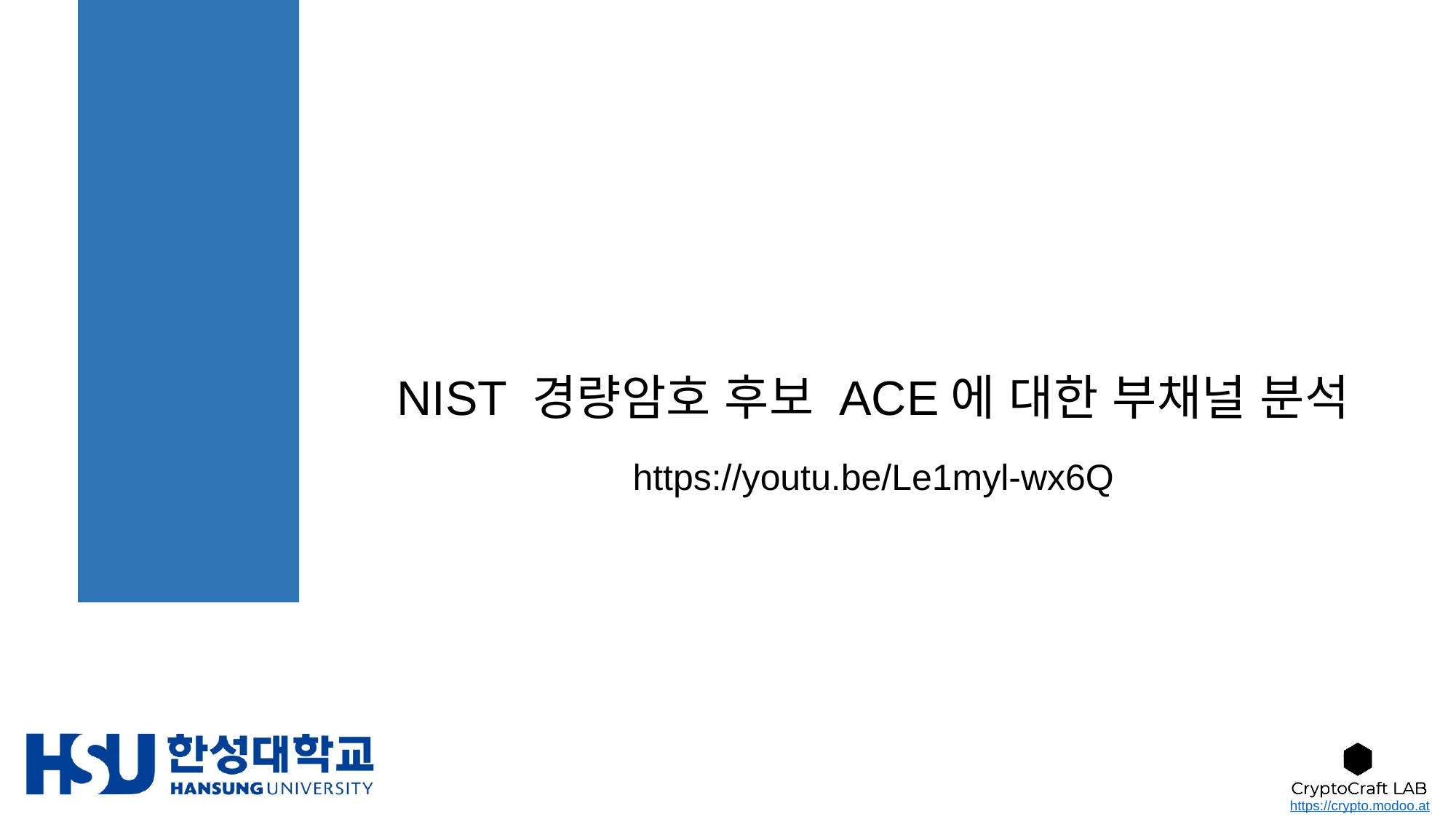

# NIST 경량암호 후보 ACE에 대한 부채널 분석
https://youtu.be/Le1myl-wx6Q